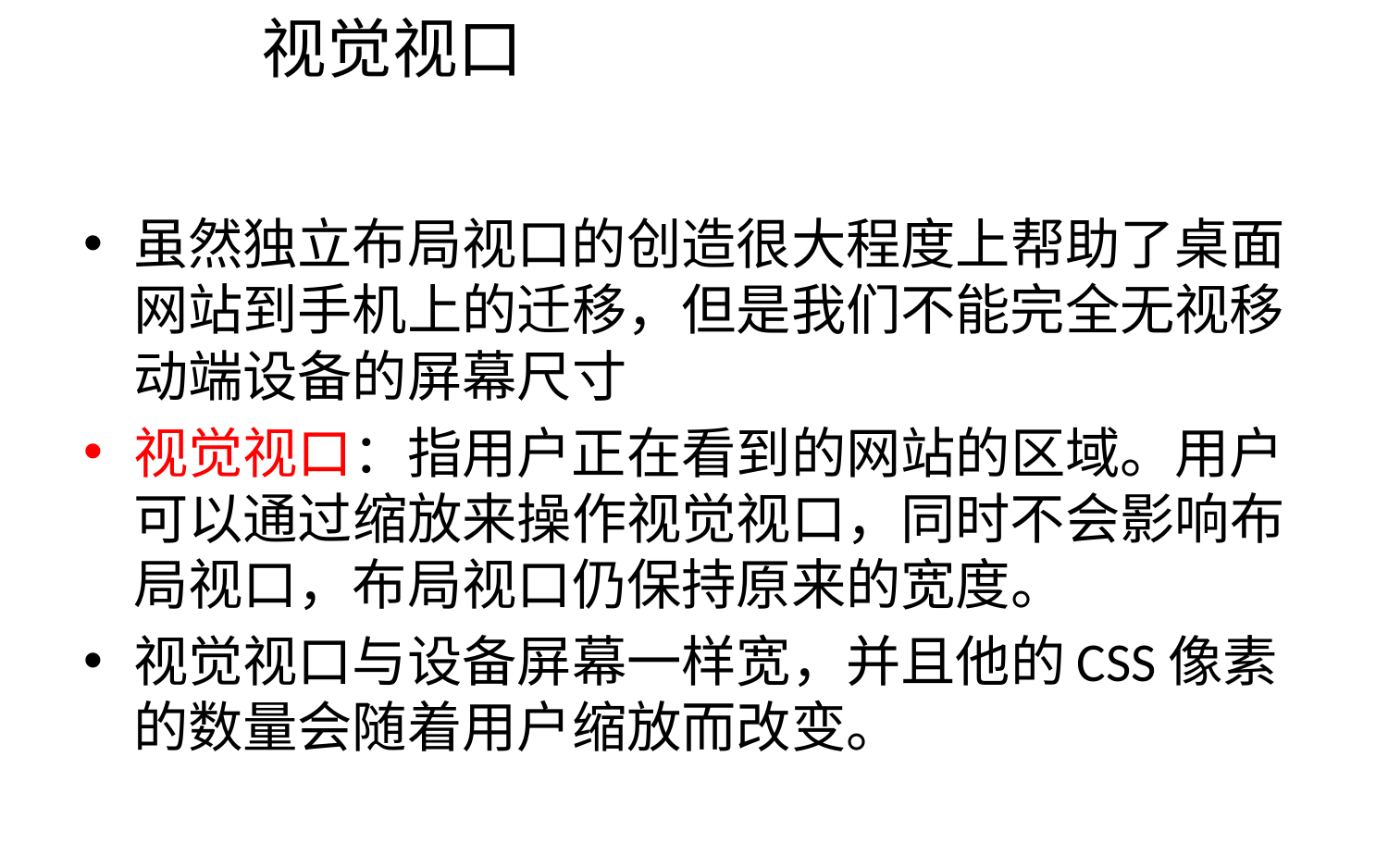

# 视觉视口
虽然独立布局视口的创造很大程度上帮助了桌面网站到手机上的迁移，但是我们不能完全无视移动端设备的屏幕尺寸
视觉视口：指用户正在看到的网站的区域。用户可以通过缩放来操作视觉视口，同时不会影响布局视口，布局视口仍保持原来的宽度。
视觉视口与设备屏幕一样宽，并且他的CSS像素的数量会随着用户缩放而改变。